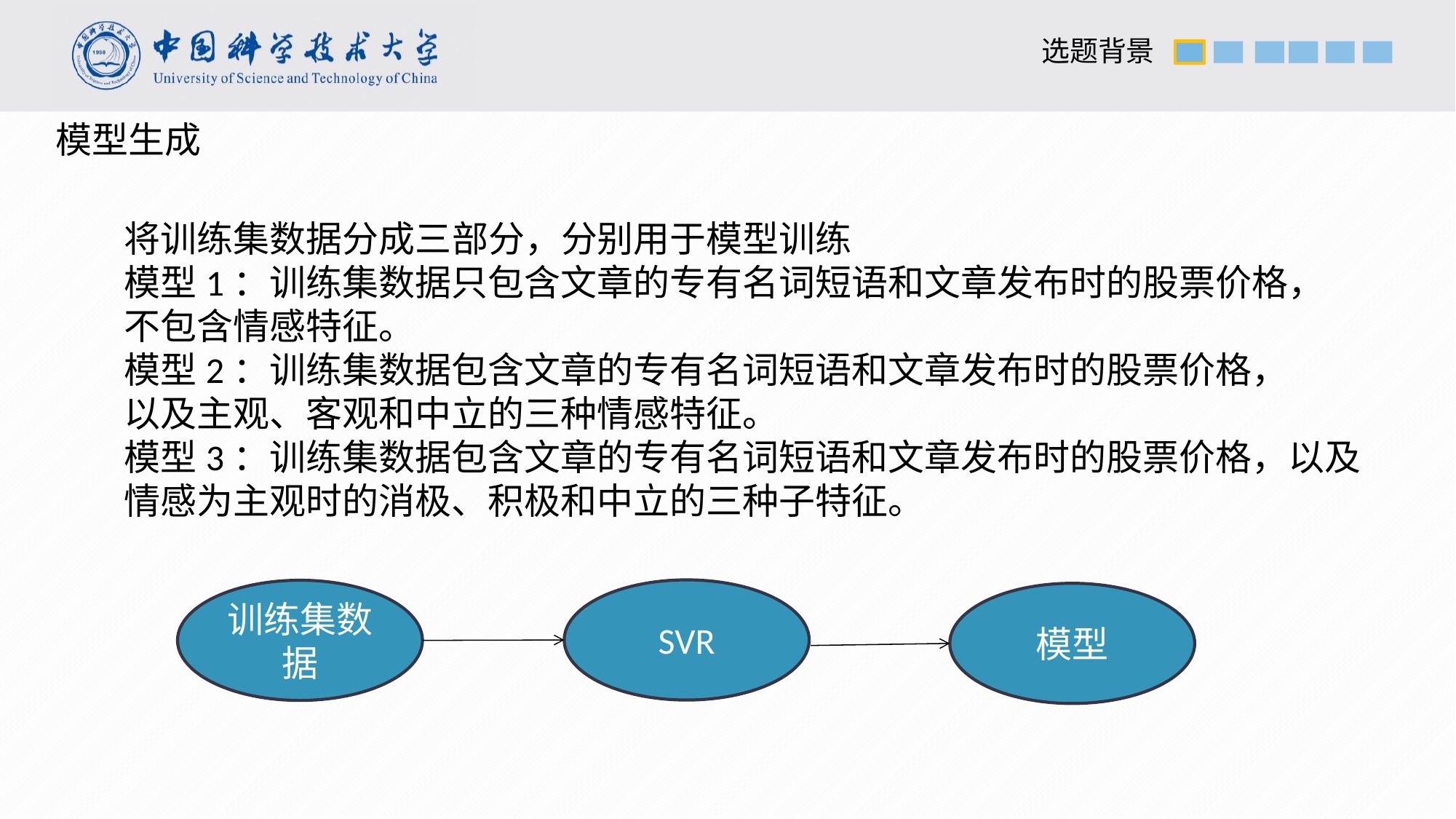

选题背景

模型生成
将训练集数据分成三部分，分别用于模型训练
模型1：训练集数据只包含文章的专有名词短语和文章发布时的股票价格，
不包含情感特征。
模型2：训练集数据包含文章的专有名词短语和文章发布时的股票价格，
以及主观、客观和中立的三种情感特征。
模型3：训练集数据包含文章的专有名词短语和文章发布时的股票价格，以及
情感为主观时的消极、积极和中立的三种子特征。
SVR
训练集数据
模型